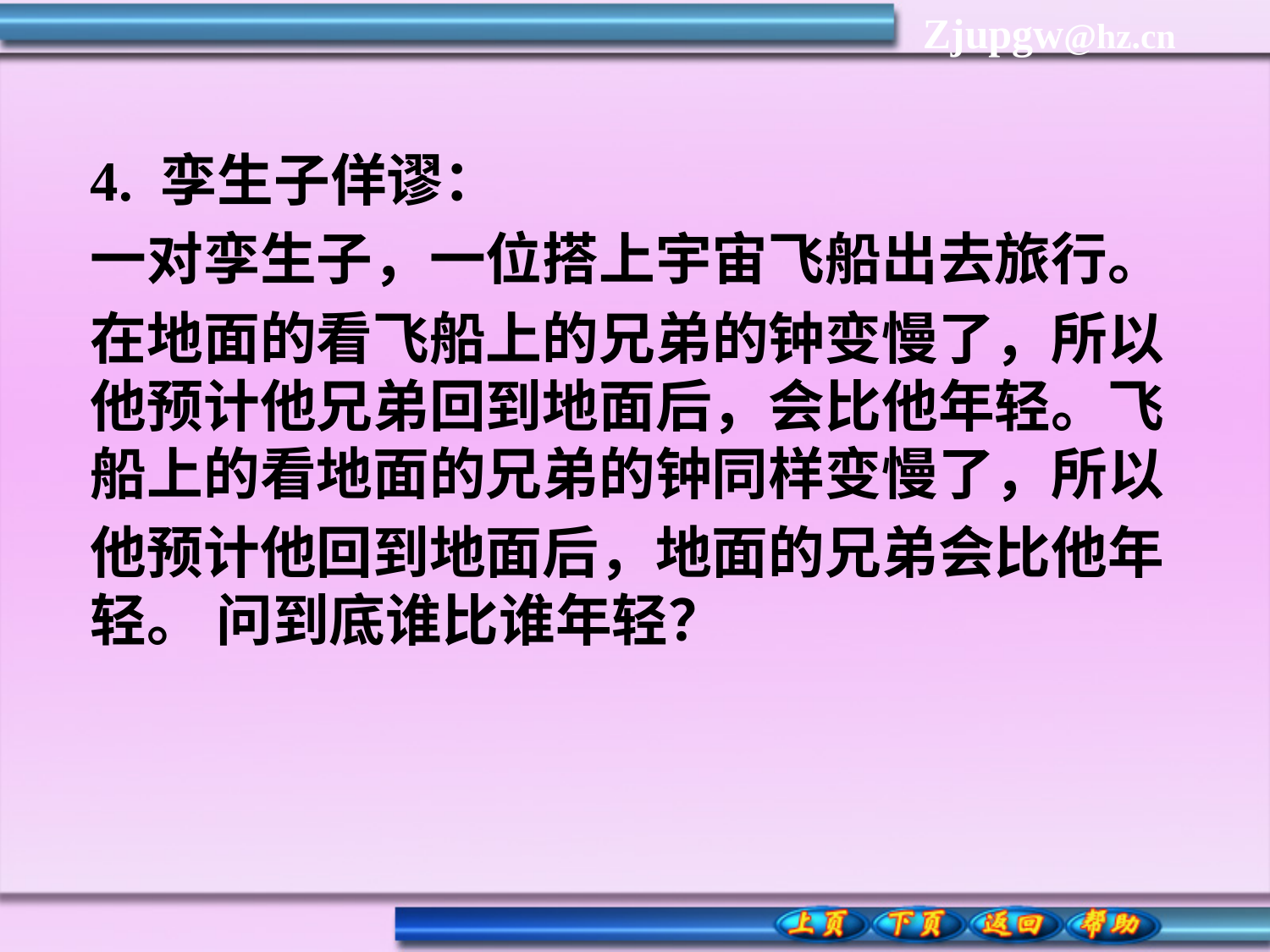

4. 孪生子佯谬：
一对孪生子，一位搭上宇宙飞船出去旅行。
在地面的看飞船上的兄弟的钟变慢了，所以他预计他兄弟回到地面后，会比他年轻。飞船上的看地面的兄弟的钟同样变慢了，所以
他预计他回到地面后，地面的兄弟会比他年轻。 问到底谁比谁年轻？